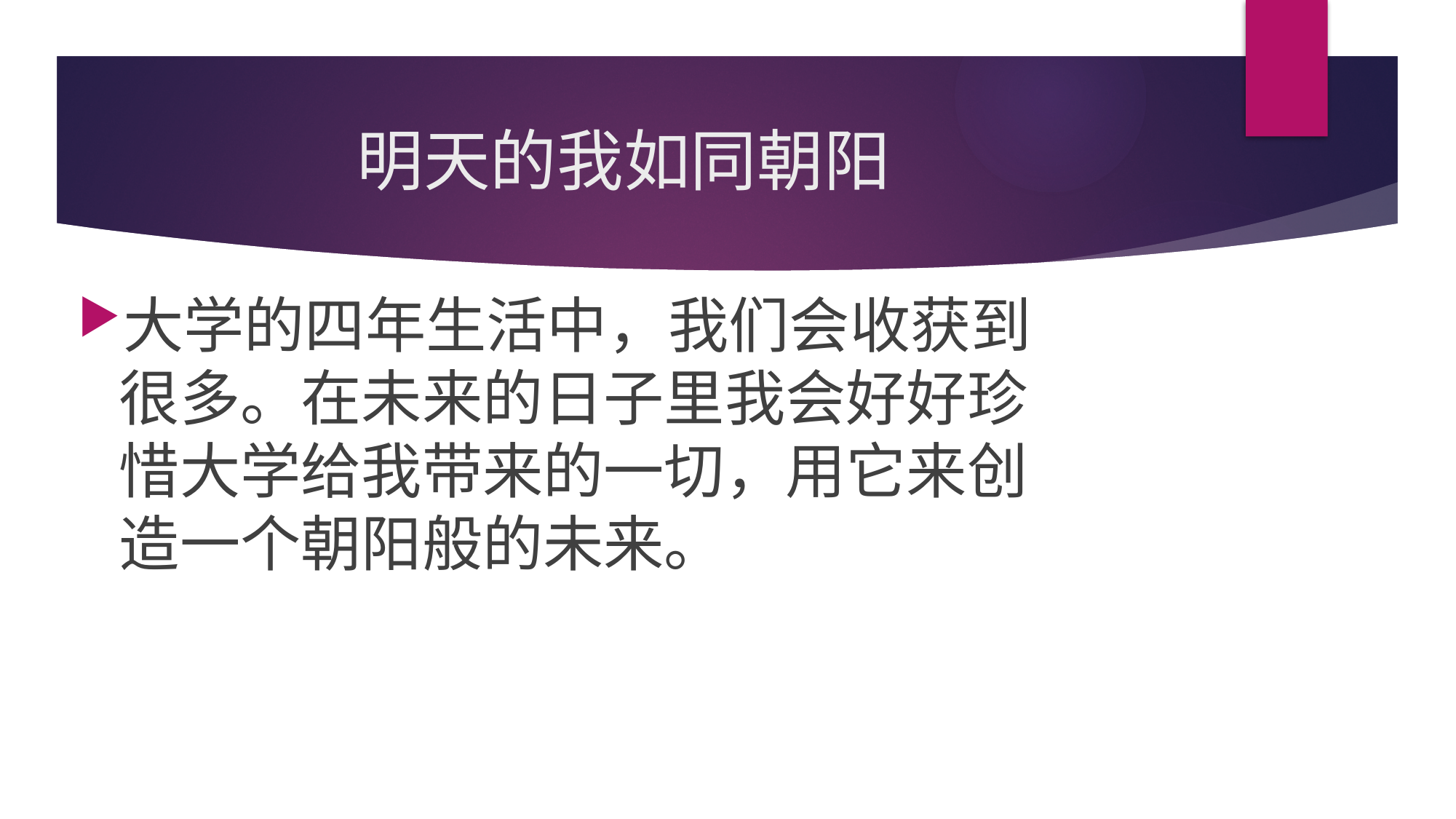

# 明天的我如同朝阳
大学的四年生活中，我们会收获到很多。在未来的日子里我会好好珍惜大学给我带来的一切，用它来创造一个朝阳般的未来。